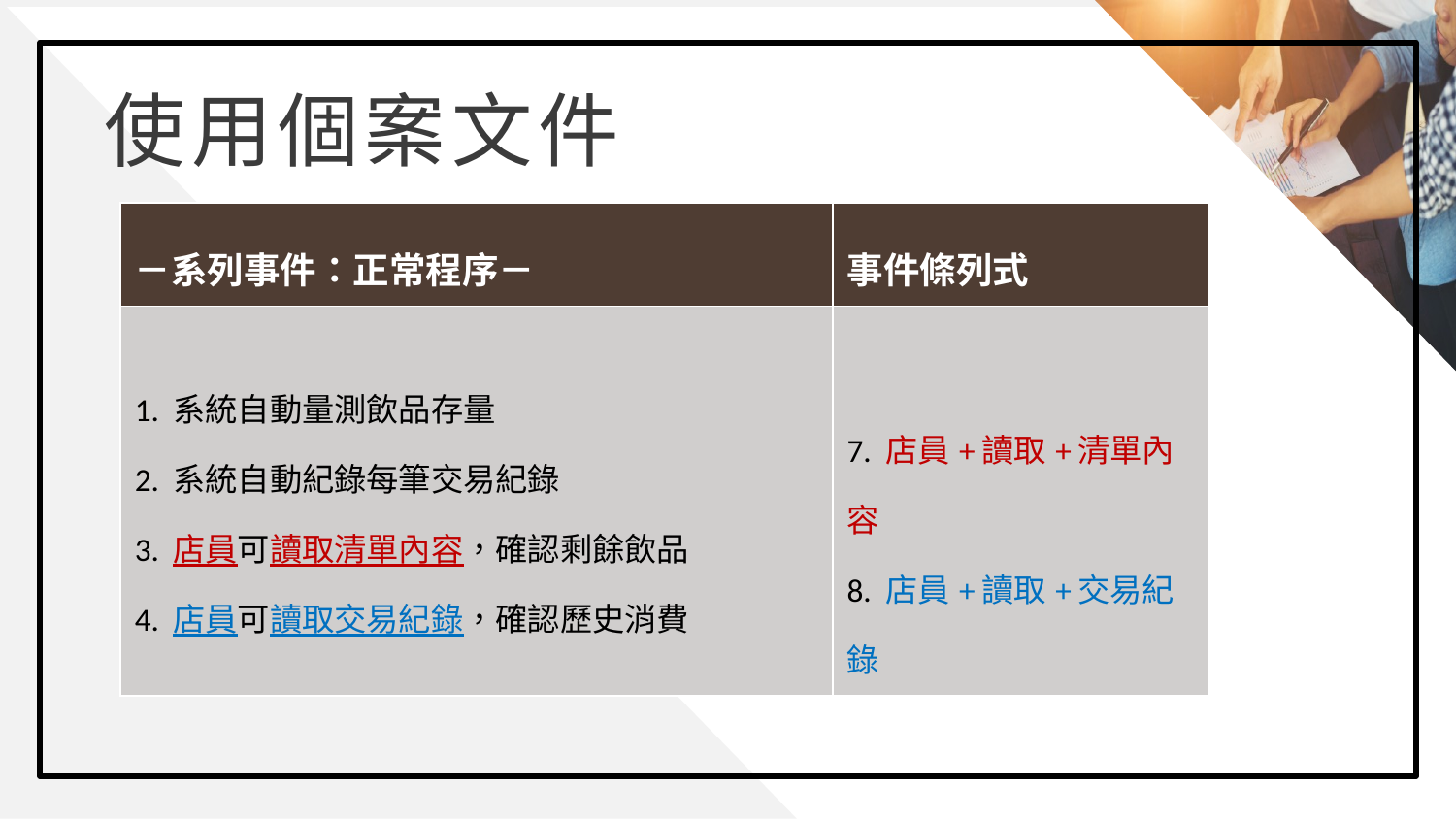

使用個案文件
| －系列事件：正常程序－ | 事件條列式 |
| --- | --- |
| 1. 系統自動量測飲品存量 2. 系統自動紀錄每筆交易紀錄 3. 店員可讀取清單內容，確認剩餘飲品 4. 店員可讀取交易紀錄，確認歷史消費 | 7. 店員+讀取+清單內容 8. 店員+讀取+交易紀錄 |